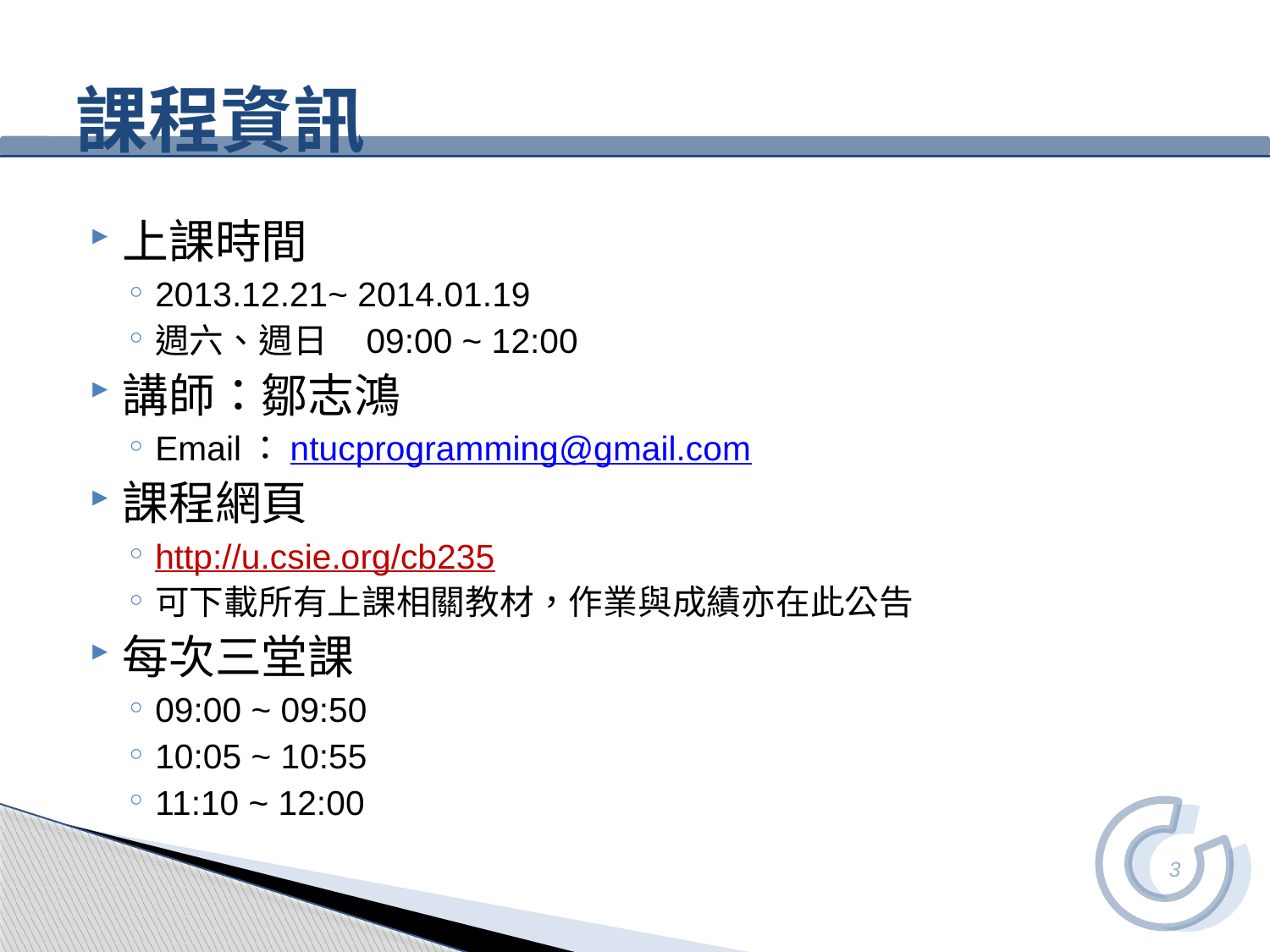

# 課程資訊
上課時間
2013.12.21~ 2014.01.19
週六、週日    09:00 ~ 12:00
講師：鄒志鴻
Email：ntucprogramming@gmail.com
課程網頁
http://u.csie.org/cb235
可下載所有上課相關教材，作業與成績亦在此公告
每次三堂課
09:00 ~ 09:50
10:05 ~ 10:55
11:10 ~ 12:00